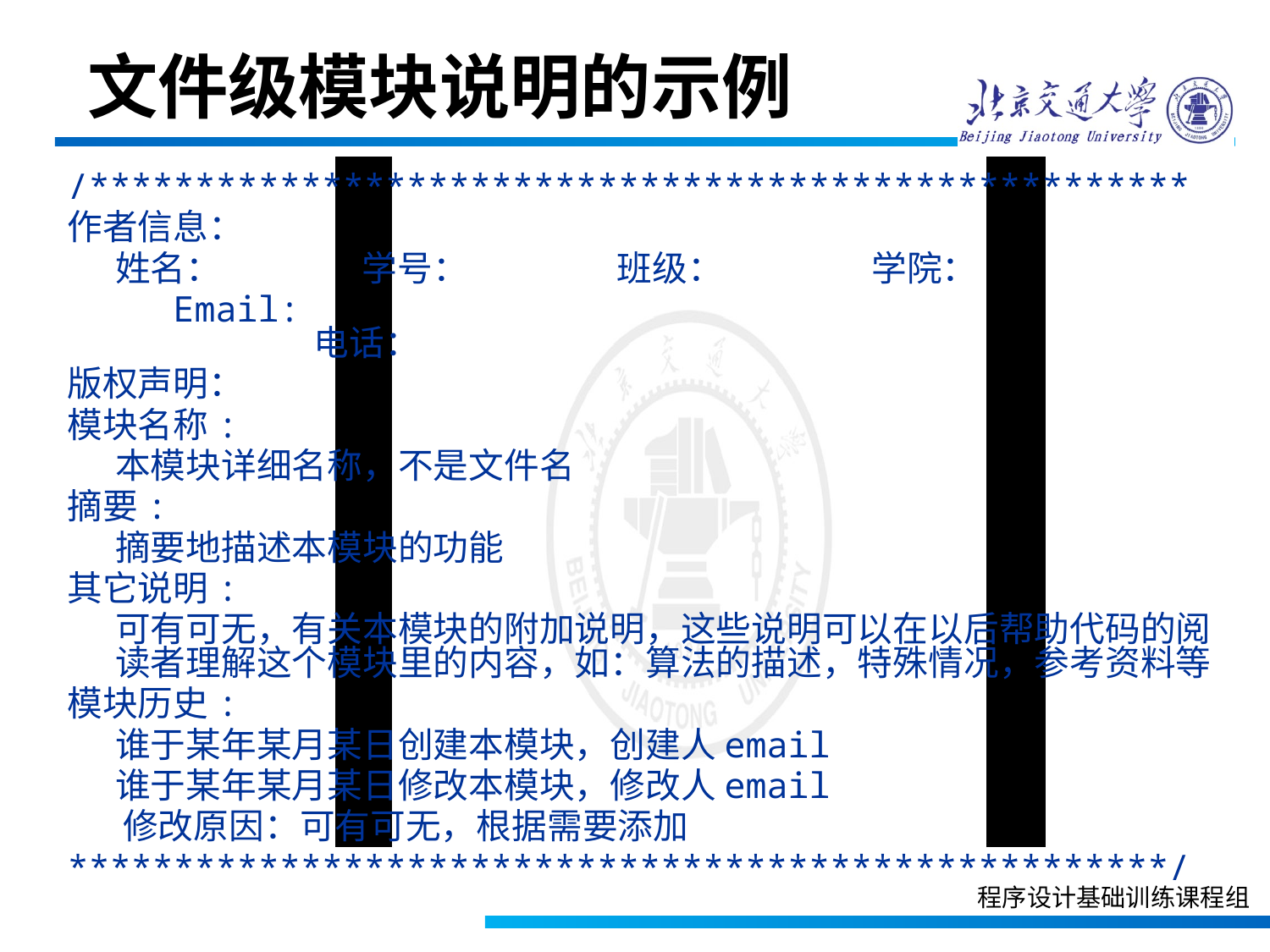

文件级模块说明的示例
/****************************************************
作者信息：
	姓名：                  学号：                   班级：                   学院：
     Email:                                                     电话：
版权声明：
模块名称:
  	本模块详细名称，不是文件名
摘要:
  	摘要地描述本模块的功能
其它说明:
  	可有可无，有关本模块的附加说明，这些说明可以在以后帮助代码的阅读者理解这个模块里的内容，如：算法的描述，特殊情况，参考资料等
模块历史:
  	谁于某年某月某日创建本模块，创建人email
  	谁于某年某月某日修改本模块，修改人email
      修改原因：可有可无，根据需要添加
****************************************************/

程序设计基础训练课程组